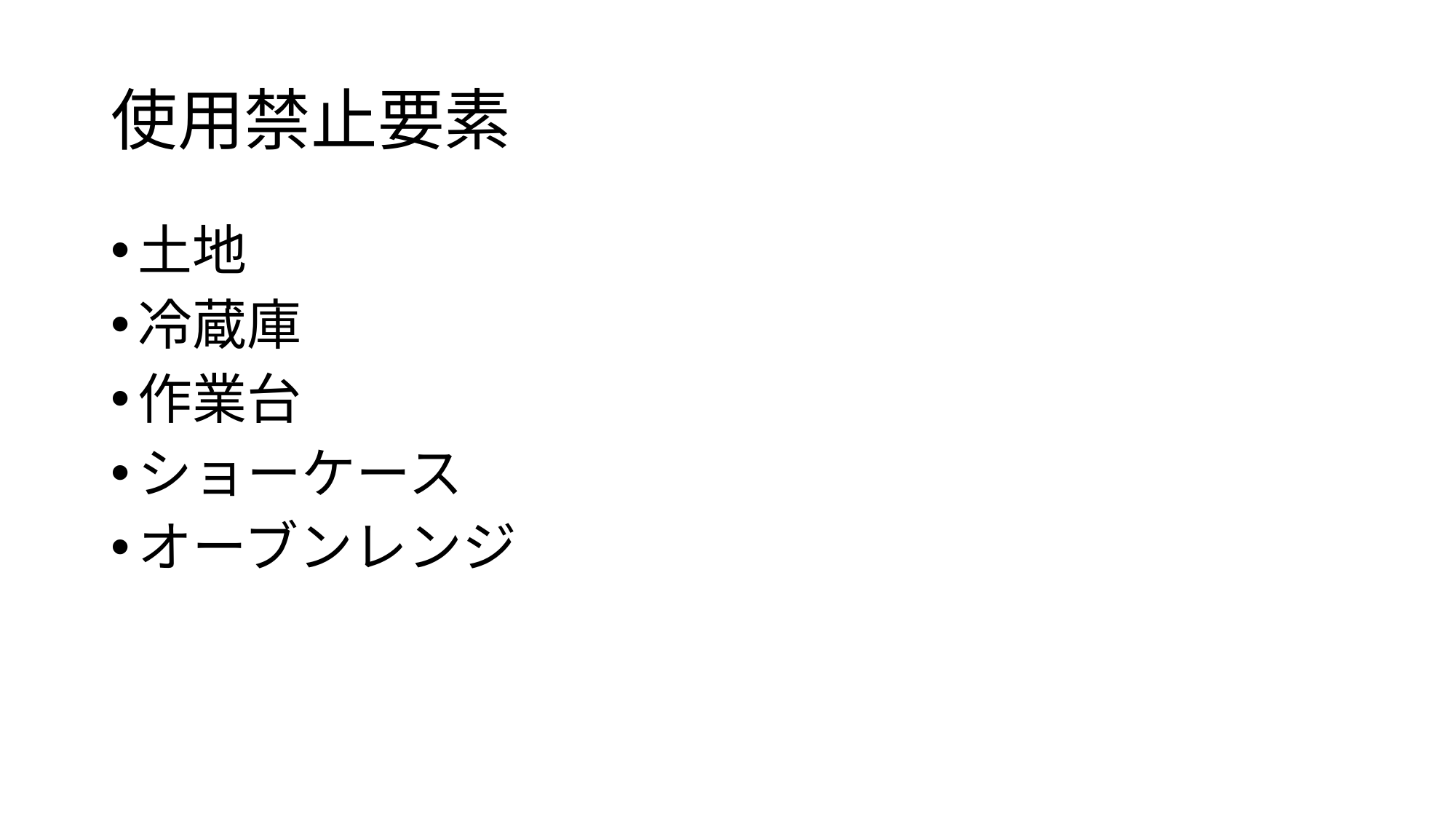

# 使用禁止要素
土地
冷蔵庫
作業台
ショーケース
オーブンレンジ